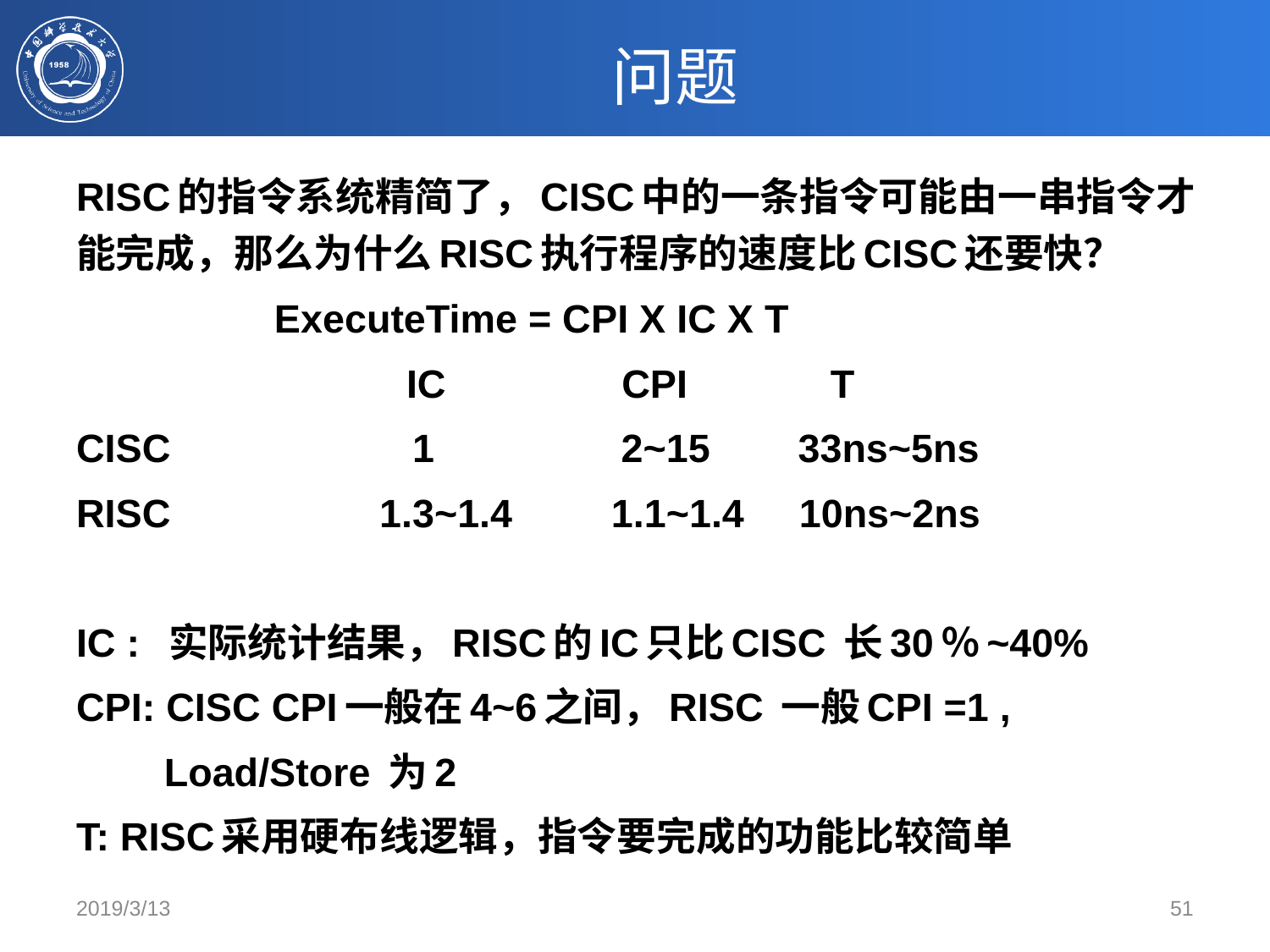

# 问题
RISC的指令系统精简了，CISC中的一条指令可能由一串指令才能完成，那么为什么RISC执行程序的速度比CISC还要快？
                  ExecuteTime = CPI X IC X T
                              IC                CPI             T
CISC                      1                 2~15        33ns~5ns
RISC                   1.3~1.4         1.1~1.4     10ns~2ns

IC :  实际统计结果，RISC的IC只比CISC 长30％~40%
CPI: CISC CPI一般在4~6之间，RISC 一般CPI =1 ,
        Load/Store 为2
T: RISC采用硬布线逻辑，指令要完成的功能比较简单
2019/3/13
51